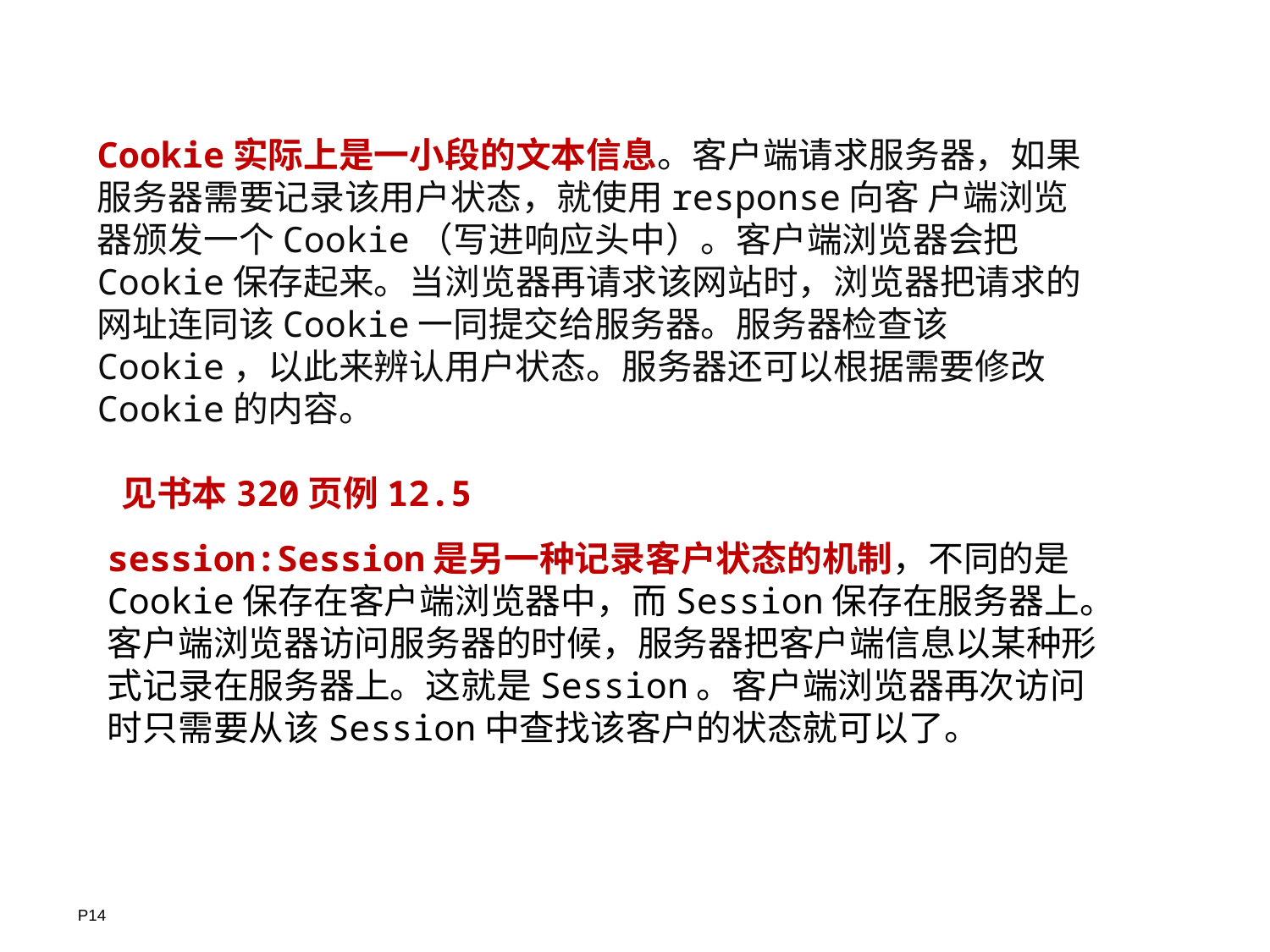

Cookie实际上是一小段的文本信息。客户端请求服务器，如果服务器需要记录该用户状态，就使用response向客 户端浏览器颁发一个Cookie（写进响应头中）。客户端浏览器会把Cookie保存起来。当浏览器再请求该网站时，浏览器把请求的网址连同该Cookie一同提交给服务器。服务器检查该Cookie，以此来辨认用户状态。服务器还可以根据需要修改Cookie的内容。

  见书本320页例12.5
session:Session是另一种记录客户状态的机制，不同的是Cookie保存在客户端浏览器中，而Session保存在服务器上。客户端浏览器访问服务器的时候，服务器把客户端信息以某种形式记录在服务器上。这就是Session。客户端浏览器再次访问时只需要从该Session中查找该客户的状态就可以了。

P14